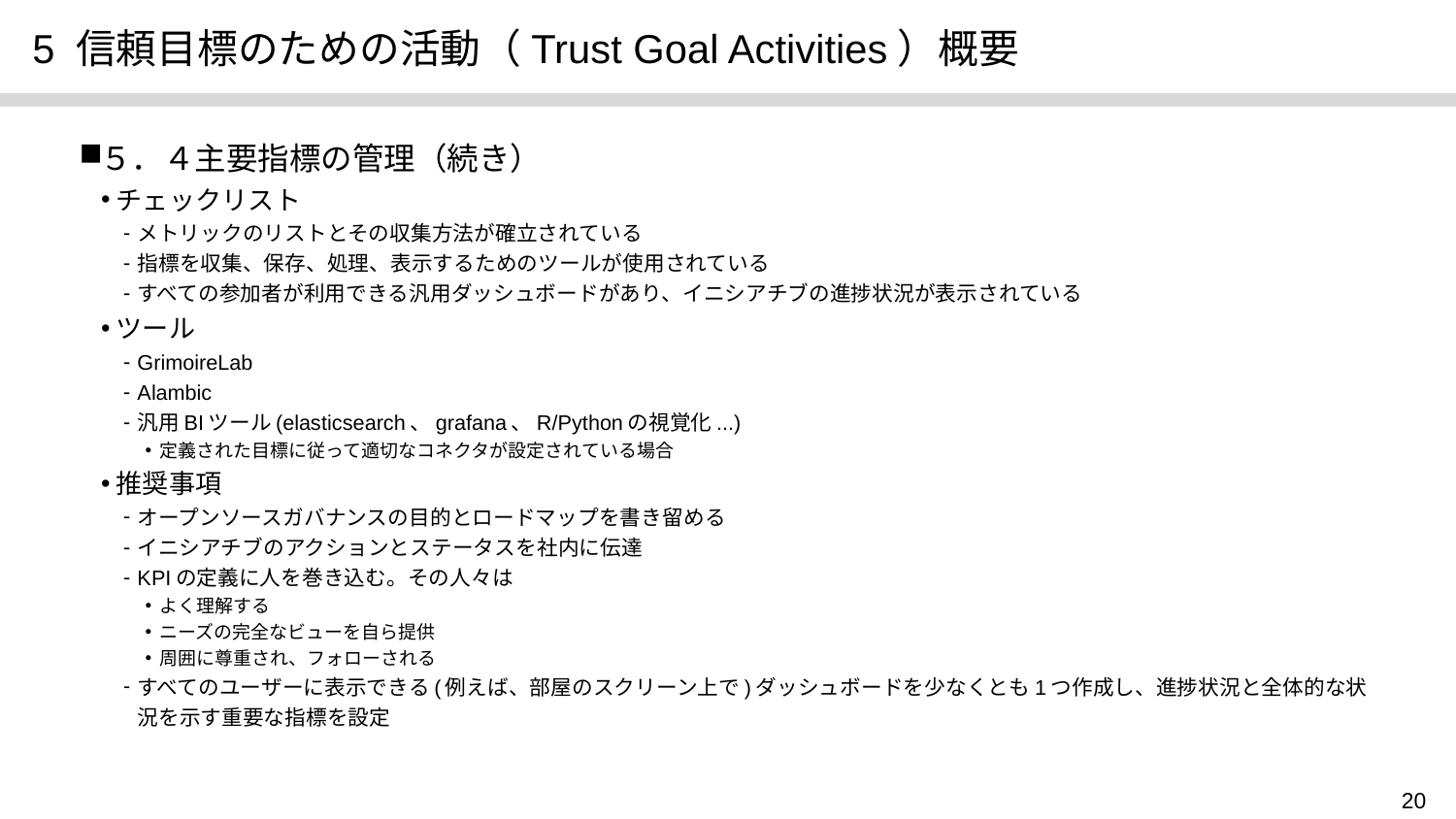

# 5 信頼目標のための活動（Trust Goal Activities）概要
５．４主要指標の管理（続き）
チェックリスト
メトリックのリストとその収集方法が確立されている
指標を収集、保存、処理、表示するためのツールが使用されている
すべての参加者が利用できる汎用ダッシュボードがあり、イニシアチブの進捗状況が表示されている
ツール
GrimoireLab
Alambic
汎用BIツール(elasticsearch、grafana、R/Pythonの視覚化...)
定義された目標に従って適切なコネクタが設定されている場合
推奨事項
オープンソースガバナンスの目的とロードマップを書き留める
イニシアチブのアクションとステータスを社内に伝達
KPIの定義に人を巻き込む。その人々は
よく理解する
ニーズの完全なビューを自ら提供
周囲に尊重され、フォローされる
すべてのユーザーに表示できる(例えば、部屋のスクリーン上で)ダッシュボードを少なくとも1つ作成し、進捗状況と全体的な状況を示す重要な指標を設定